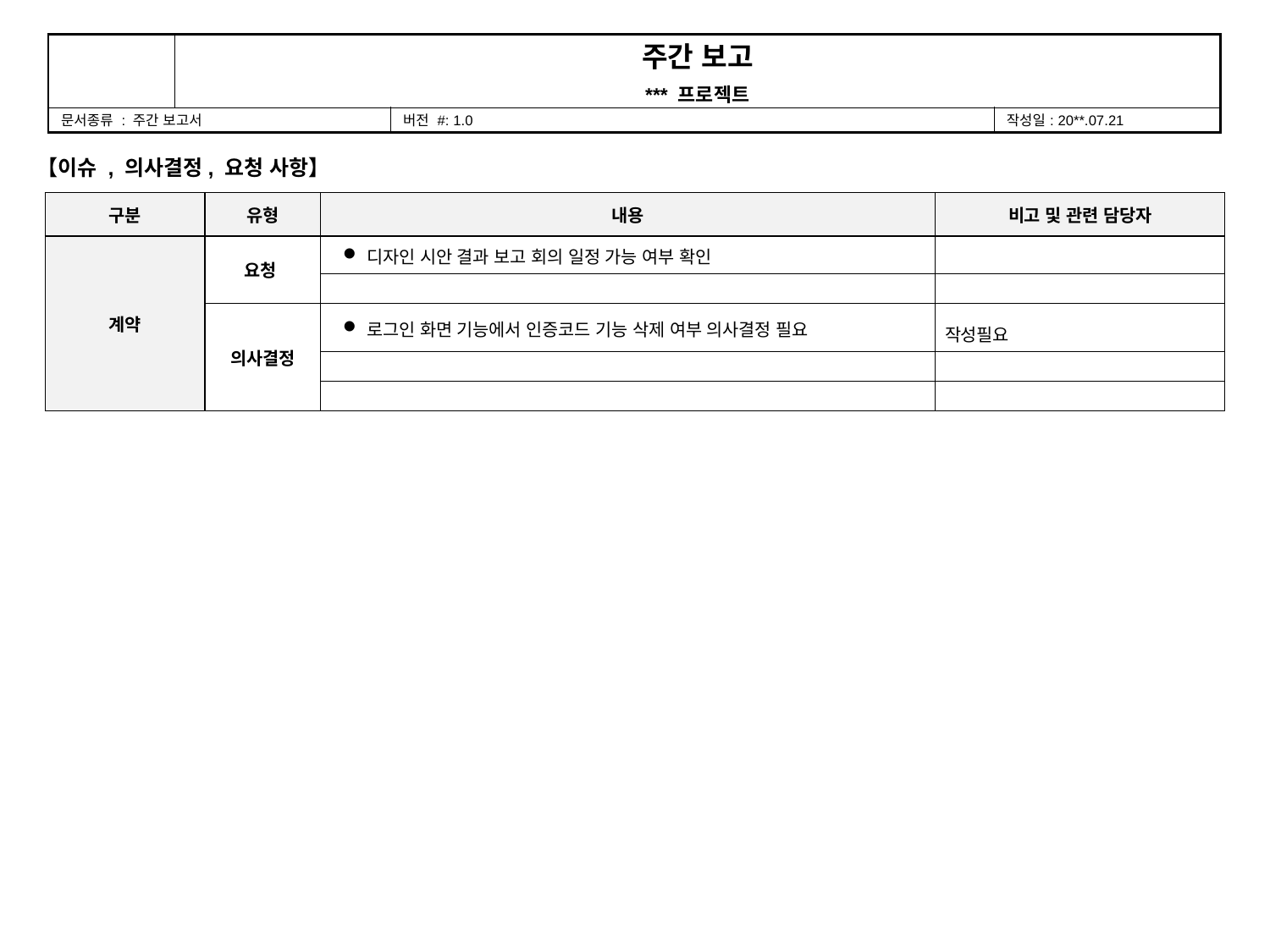

【이슈 , 의사결정, 요청 사항】
| 구분 | 유형 | 내용 | 비고 및 관련 담당자 |
| --- | --- | --- | --- |
| 계약 | 요청 | 디자인 시안 결과 보고 회의 일정 가능 여부 확인 |  |
|  |  |  |  |
|  | 의사결정 | 로그인 화면 기능에서 인증코드 기능 삭제 여부 의사결정 필요 | 작성필요 |
|  |  |  |  |
|  |  |  |  |